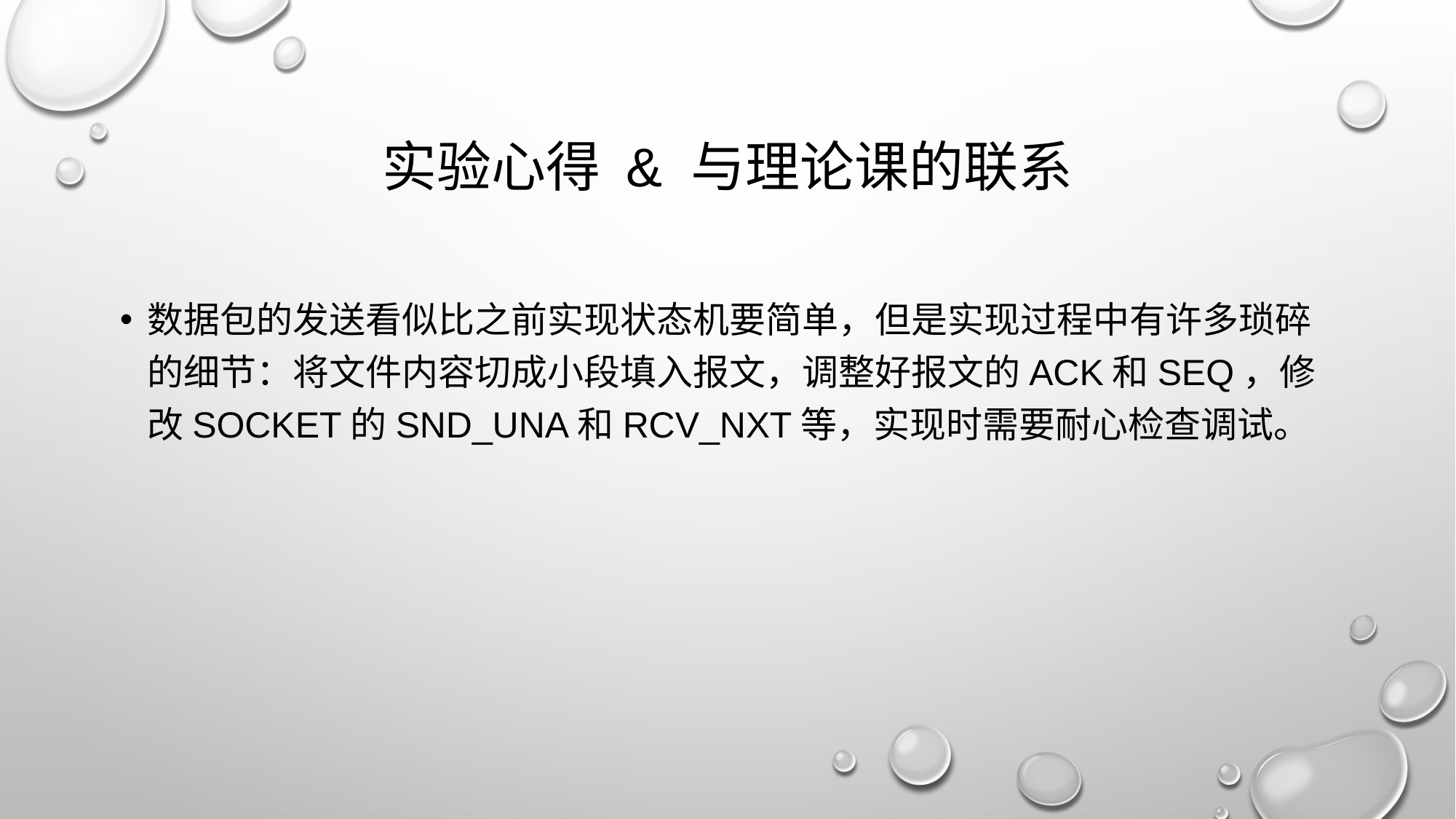

# 实验心得 & 与理论课的联系
数据包的发送看似比之前实现状态机要简单，但是实现过程中有许多琐碎的细节：将文件内容切成小段填入报文，调整好报文的ack和seq，修改socket的snd_una和rcv_nxt等，实现时需要耐心检查调试。